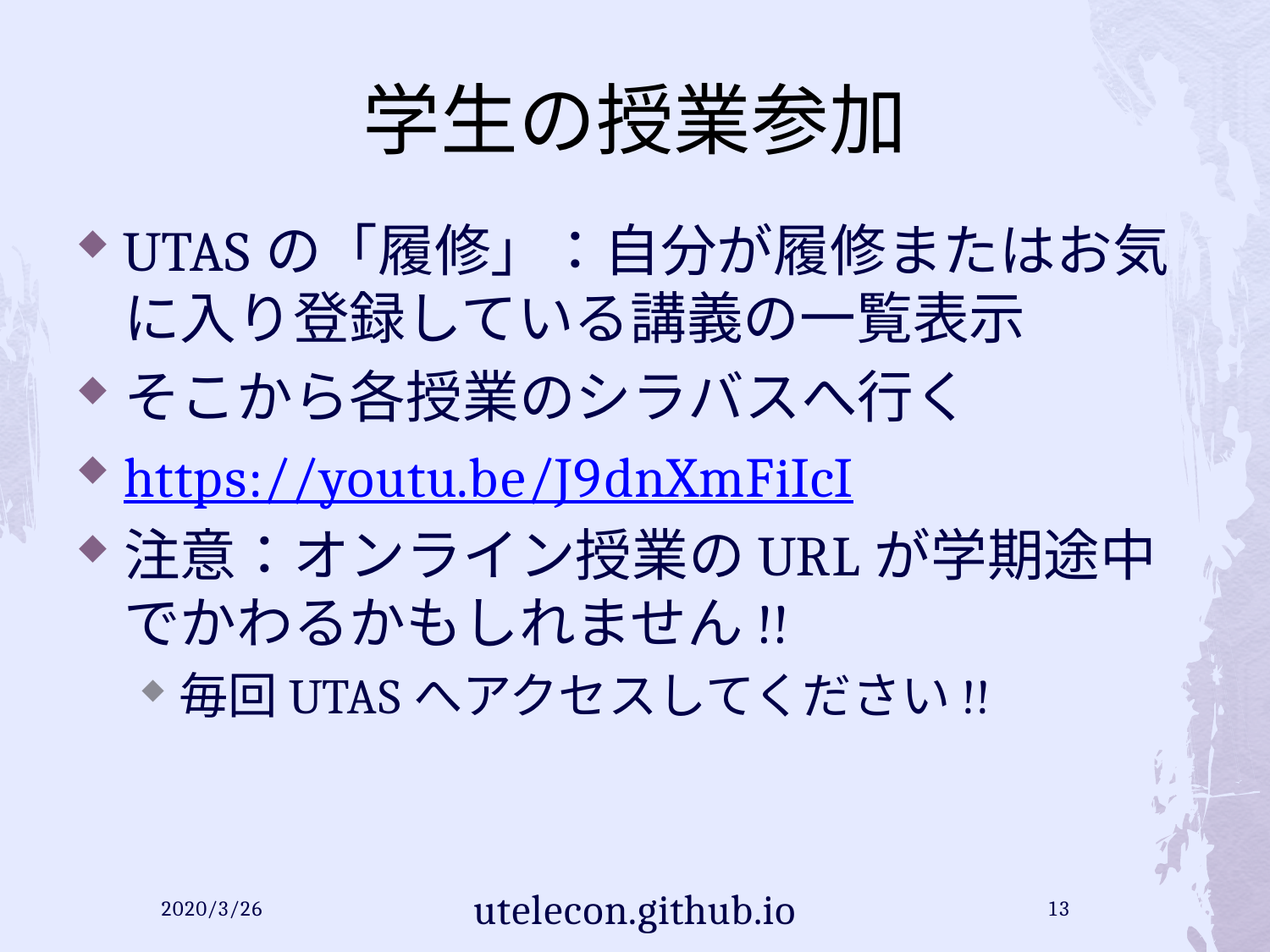

# 学生の授業参加
UTASの「履修」：自分が履修またはお気に入り登録している講義の一覧表示
そこから各授業のシラバスへ行く
https://youtu.be/J9dnXmFiIcI
注意：オンライン授業のURLが学期途中でかわるかもしれません!!
毎回UTASへアクセスしてください!!
2020/3/26
utelecon.github.io
13